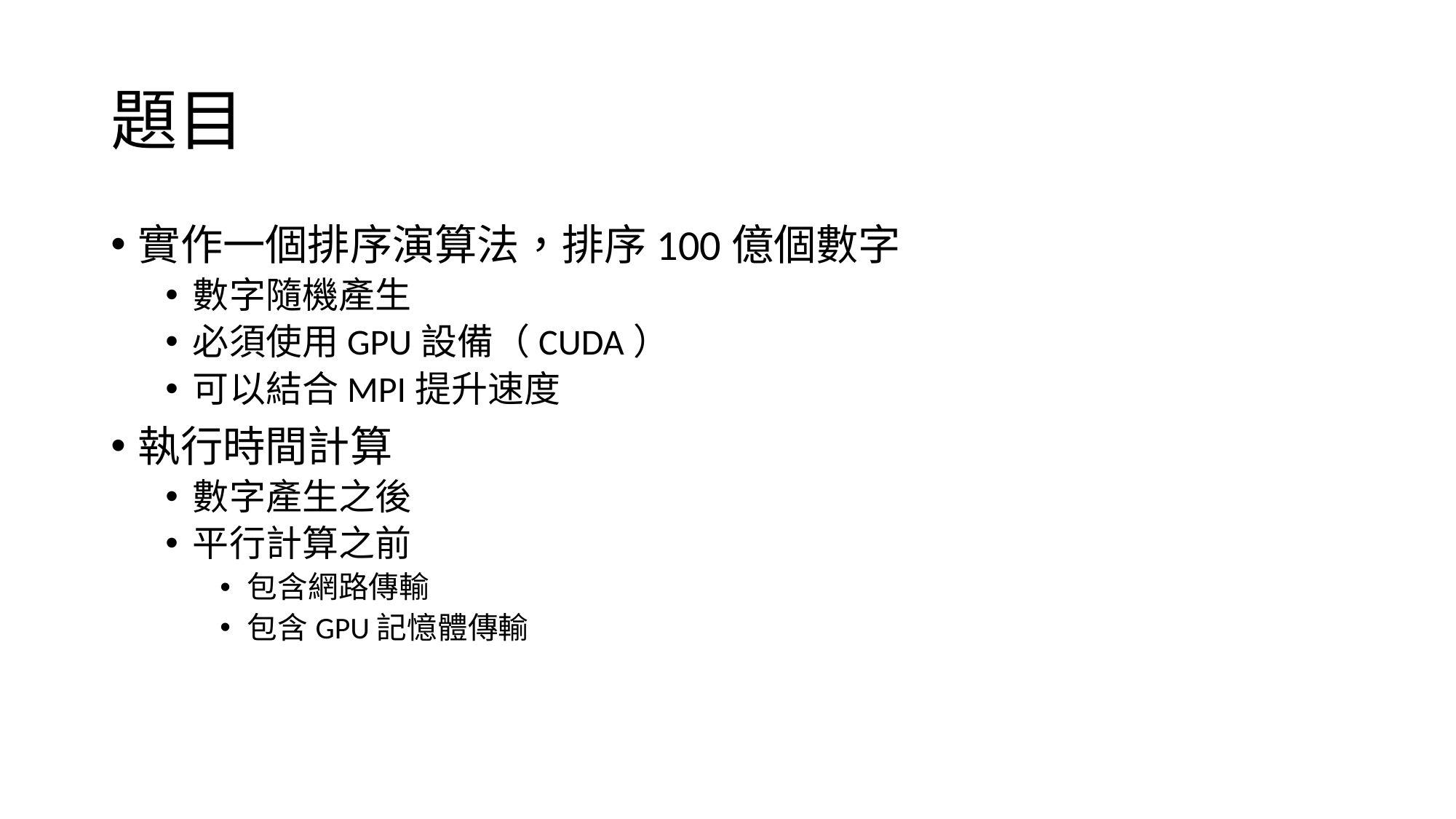

# 題目
實作一個排序演算法，排序100億個數字
數字隨機產生
必須使用GPU設備（CUDA）
可以結合MPI提升速度
執行時間計算
數字產生之後
平行計算之前
包含網路傳輸
包含GPU記憶體傳輸